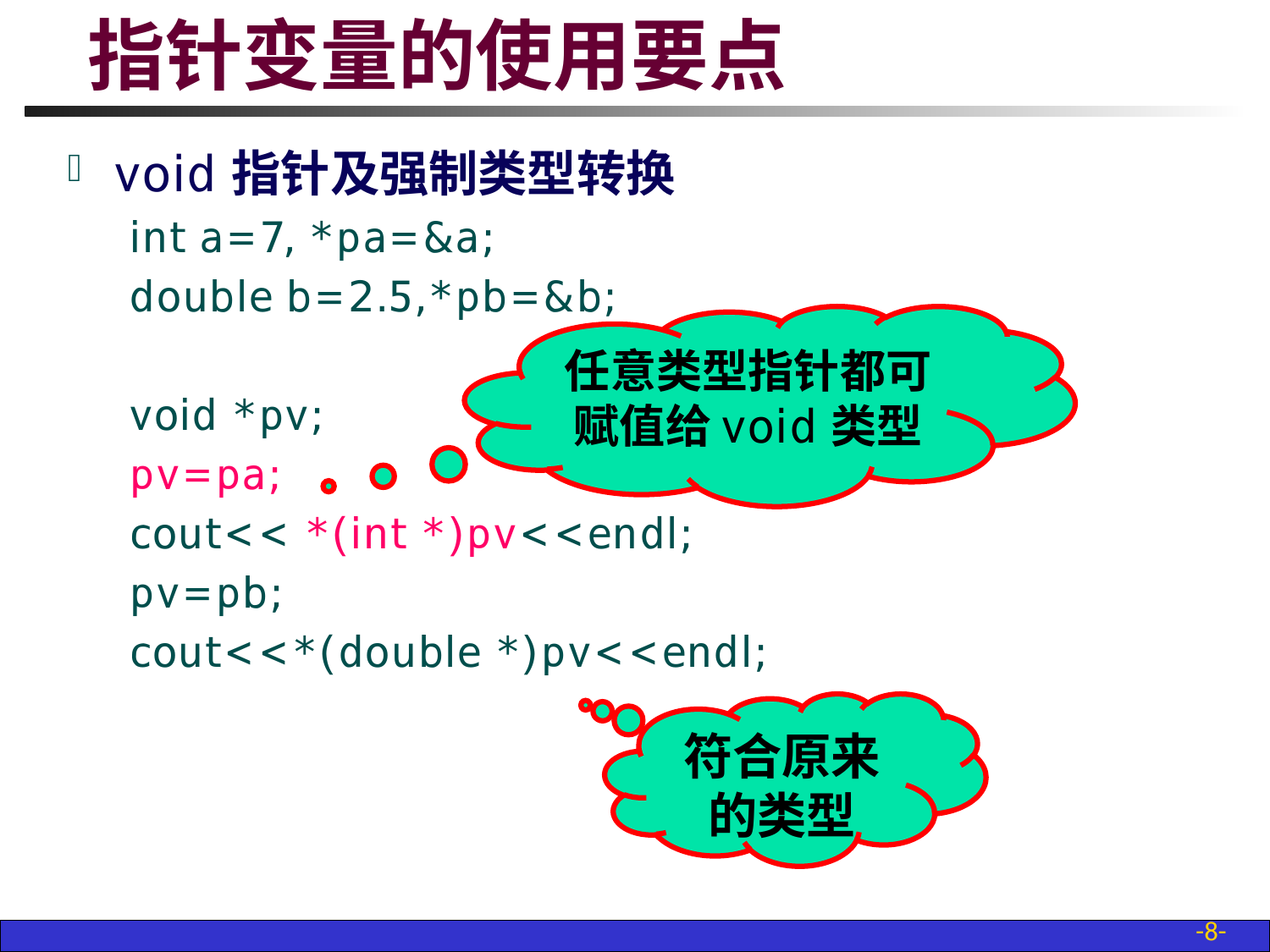

# 指针变量的使用要点
void指针及强制类型转换
int a=7, *pa=&a;
double b=2.5,*pb=&b;

void *pv;
pv=pa;
cout<< *(int *)pv<<endl;
pv=pb;
cout<<*(double *)pv<<endl;
任意类型指针都可赋值给void类型
符合原来的类型
-8-